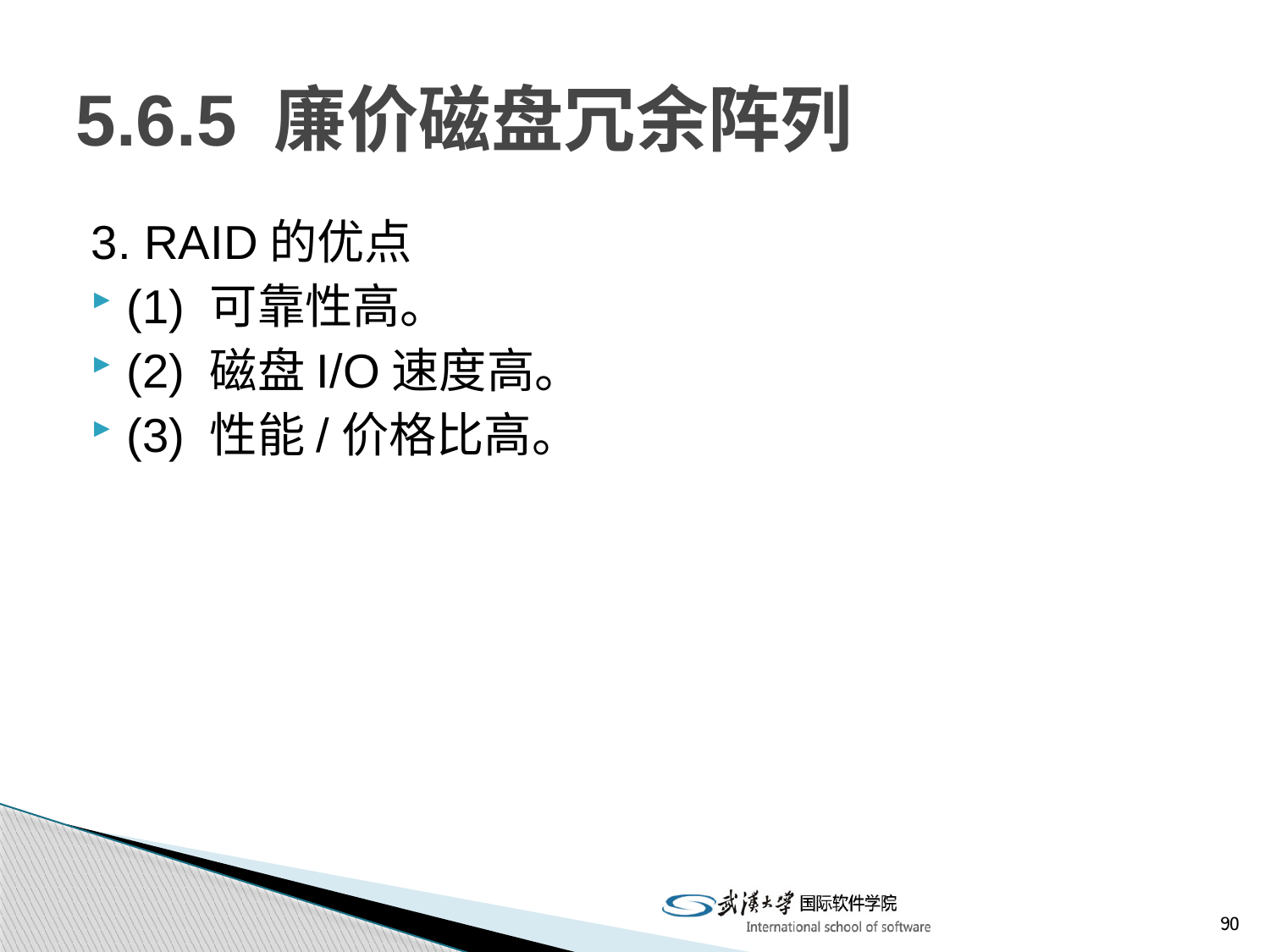

# 5.6.5 廉价磁盘冗余阵列
3. RAID的优点
(1) 可靠性高。
(2) 磁盘I/O速度高。
(3) 性能/价格比高。

90